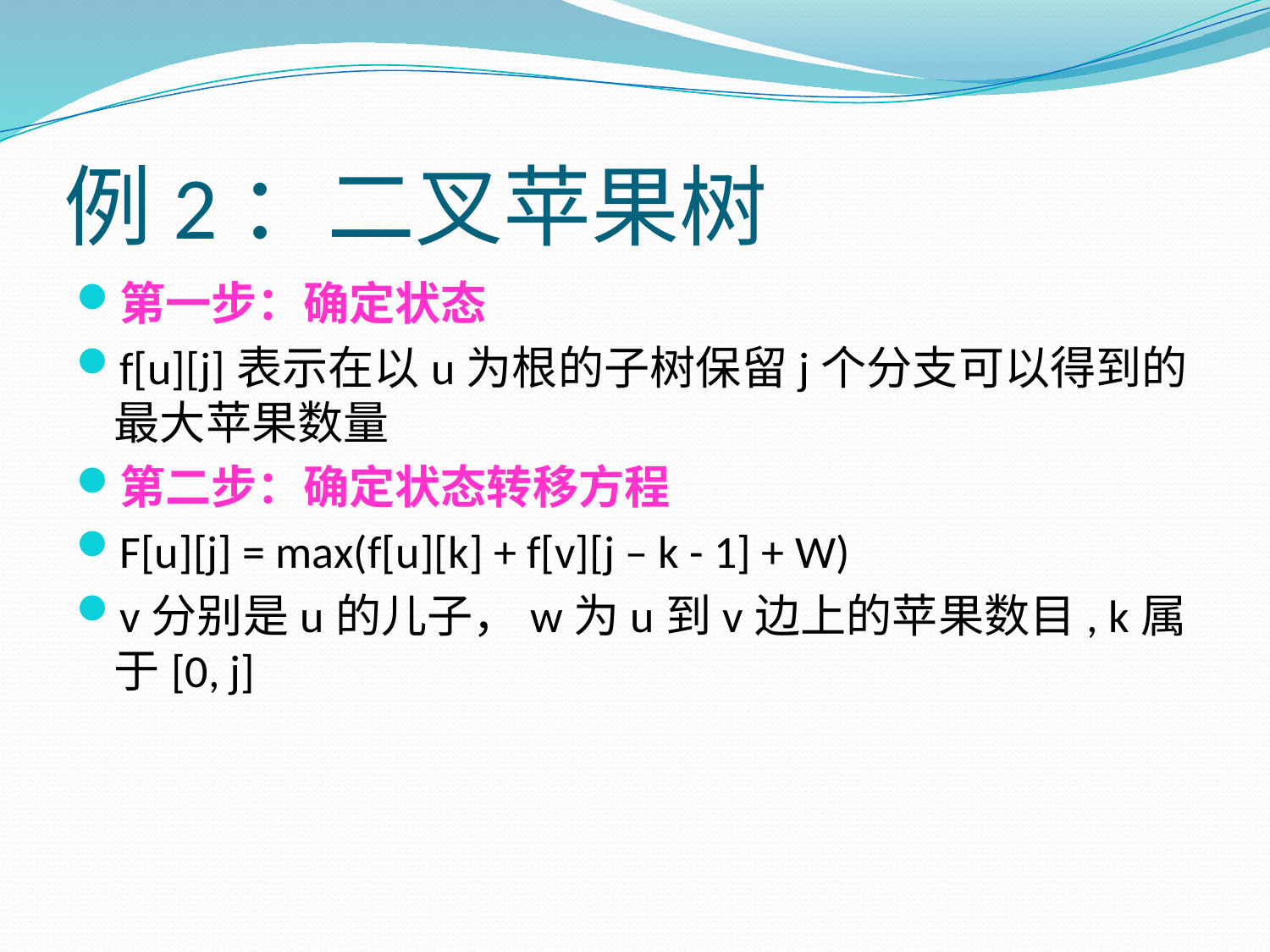

# 例2：二叉苹果树
第一步：确定状态
f[u][j]表示在以u为根的子树保留j个分支可以得到的最大苹果数量
第二步：确定状态转移方程
F[u][j] = max(f[u][k] + f[v][j – k - 1] + W)
v分别是u的儿子，w为u到v边上的苹果数目, k属于[0, j]